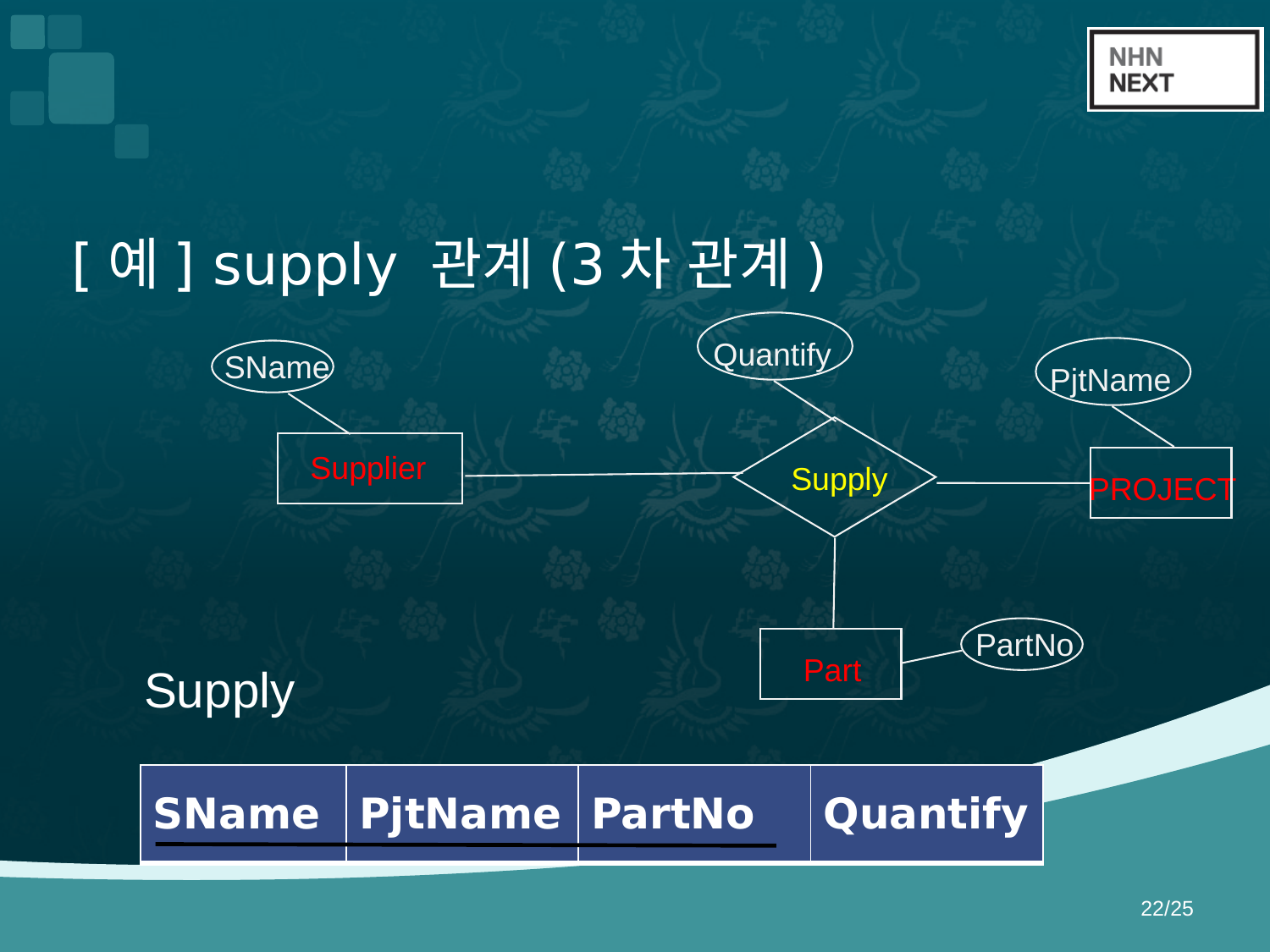

#
[예] supply 관계(3차 관계)

Quantify

SName

PjtName

Supplier

Supply
PROJECT

PartNo

Part

Supply
| SName | PjtName | PartNo | Quantify |
| --- | --- | --- | --- |
22/25